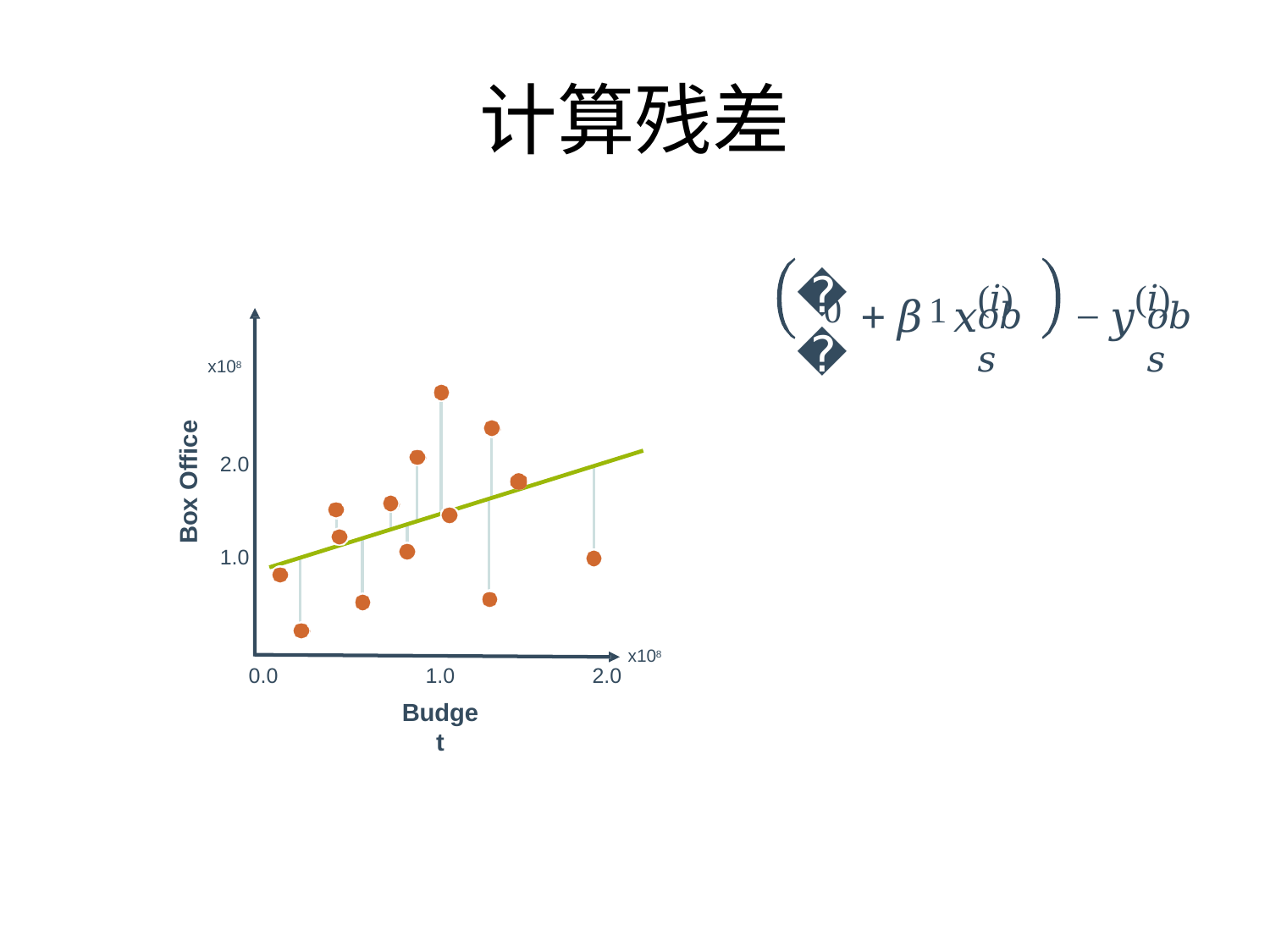

# 计算残差
+ 𝛽	𝑥(𝑖)
− 𝑦(𝑖)

𝛽
0
1
𝑜𝑏𝑠
𝑜𝑏𝑠

x108

Box Office

2.0

1.0

x108
2.0

1.0
Budget
0.0